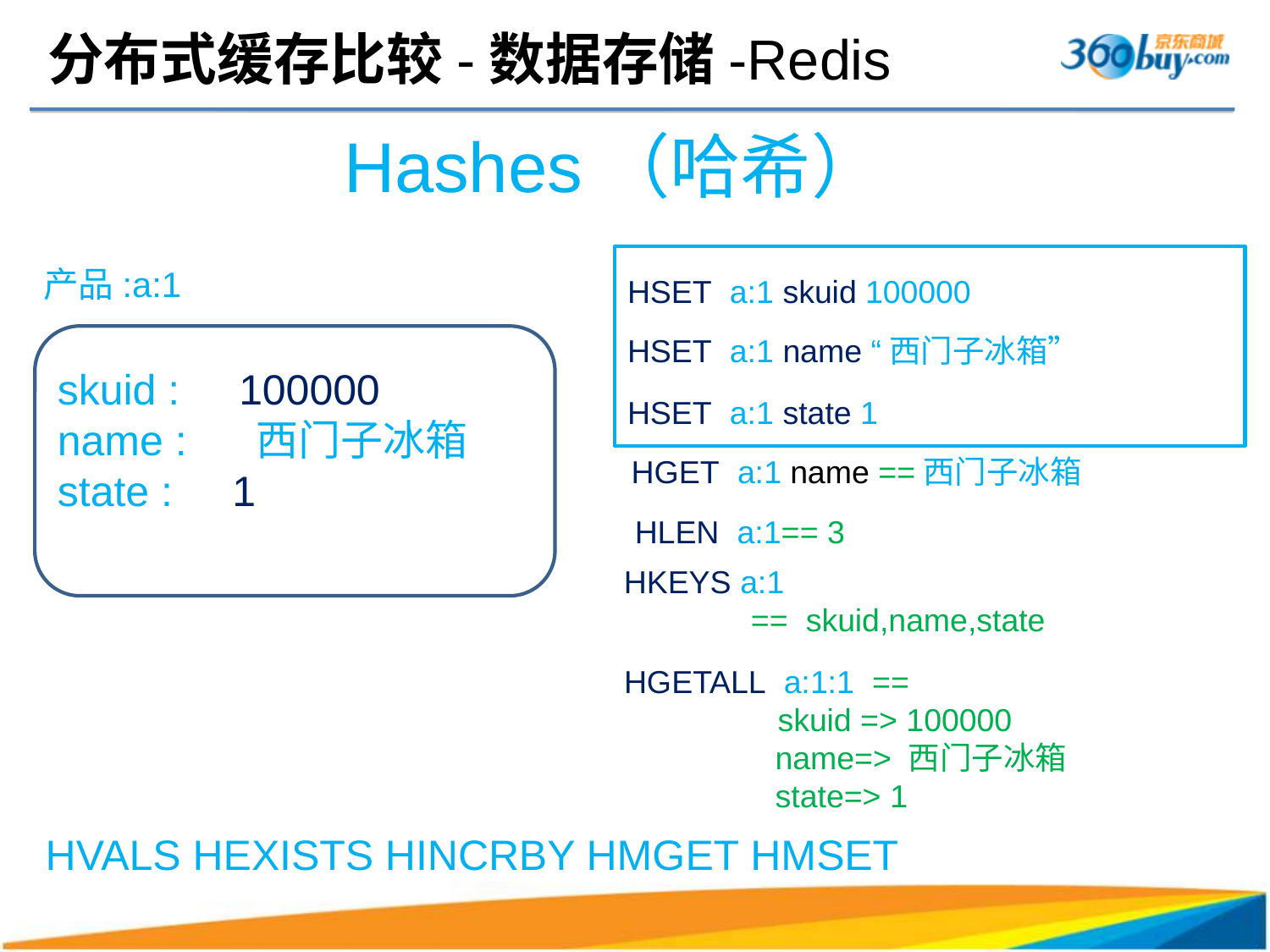

# 分布式缓存比较-数据存储-Redis
Hashes（哈希）

产品:a:1
HSET  a:1 skuid 100000
HSET  a:1 name “西门子冰箱”

skuid :     100000
name :     西门子冰箱
state :     1
HSET  a:1 state 1
HGET  a:1 name ==西门子冰箱
HLEN  a:1== 3
HKEYS a:1
	==  skuid,name,state
HGETALL  a:1:1  ==
	   skuid => 100000
                 name=> 西门子冰箱
                 state=> 1
HVALS HEXISTS HINCRBY HMGET HMSET